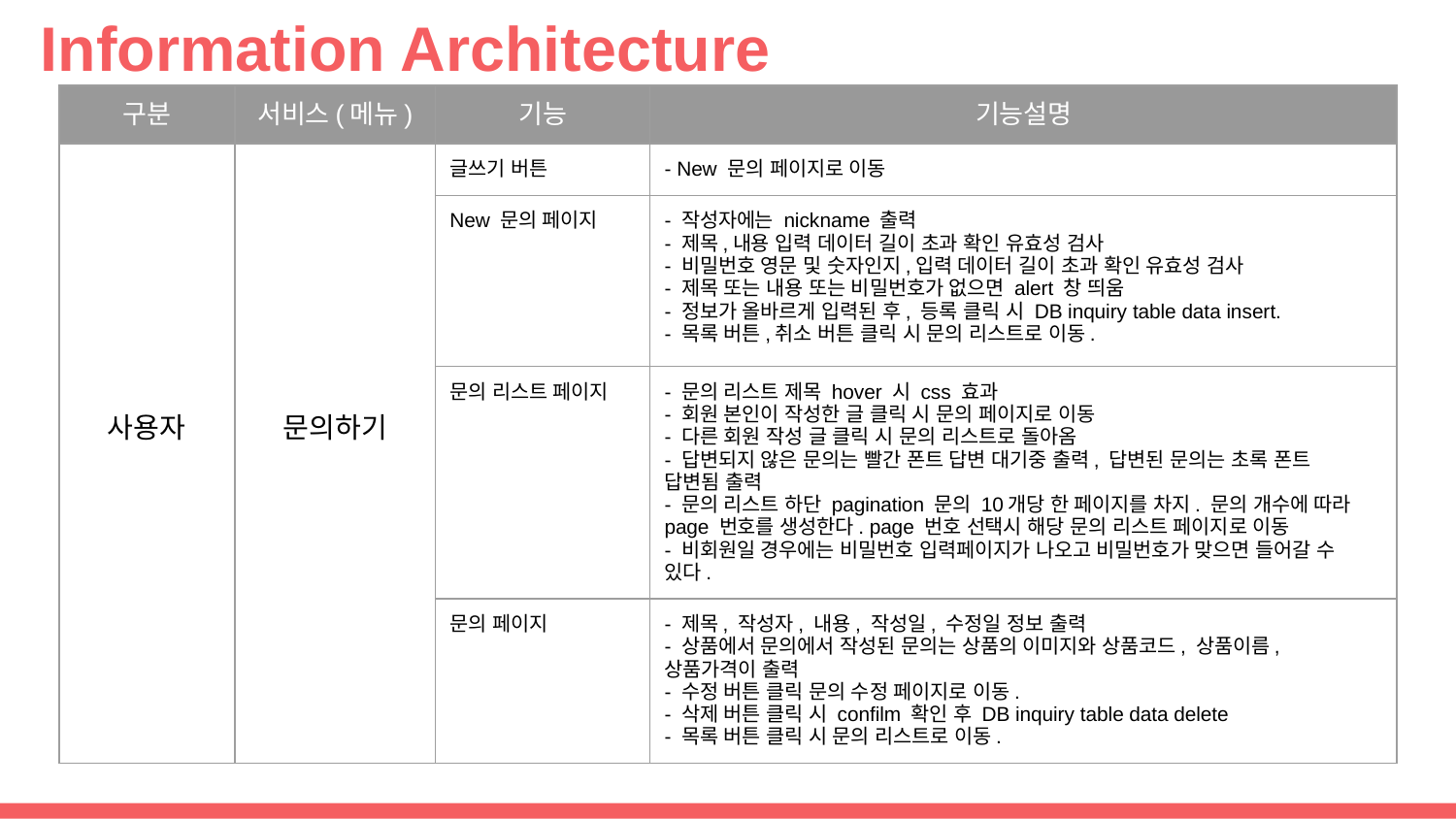

# Information Architecture
| 구분 | 서비스(메뉴) | 기능 | 기능설명 |
| --- | --- | --- | --- |
| 사용자 | 문의하기 | 글쓰기 버튼 | - New 문의 페이지로 이동 |
|  |  | New 문의 페이지 | - 작성자에는 nickname 출력 - 제목,내용 입력 데이터 길이 초과 확인 유효성 검사 - 비밀번호 영문 및 숫자인지,입력 데이터 길이 초과 확인 유효성 검사 - 제목 또는 내용 또는 비밀번호가 없으면 alert 창 띄움 - 정보가 올바르게 입력된 후, 등록 클릭 시 DB inquiry table data insert. - 목록 버튼,취소 버튼 클릭 시 문의 리스트로 이동. |
|  |  | 문의 리스트 페이지 | - 문의 리스트 제목 hover 시 css 효과 - 회원 본인이 작성한 글 클릭 시 문의 페이지로 이동 - 다른 회원 작성 글 클릭 시 문의 리스트로 돌아옴 - 답변되지 않은 문의는 빨간 폰트 답변 대기중 출력, 답변된 문의는 초록 폰트 답변됨 출력 - 문의 리스트 하단 pagination 문의 10개당 한 페이지를 차지. 문의 개수에 따라 page 번호를 생성한다. page 번호 선택시 해당 문의 리스트 페이지로 이동 - 비회원일 경우에는 비밀번호 입력페이지가 나오고 비밀번호가 맞으면 들어갈 수 있다. |
|  |  | 문의 페이지 | - 제목, 작성자, 내용, 작성일, 수정일 정보 출력 - 상품에서 문의에서 작성된 문의는 상품의 이미지와 상품코드, 상품이름, 상품가격이 출력 - 수정 버튼 클릭 문의 수정 페이지로 이동. - 삭제 버튼 클릭 시 confilm 확인 후 DB inquiry table data delete - 목록 버튼 클릭 시 문의 리스트로 이동. |